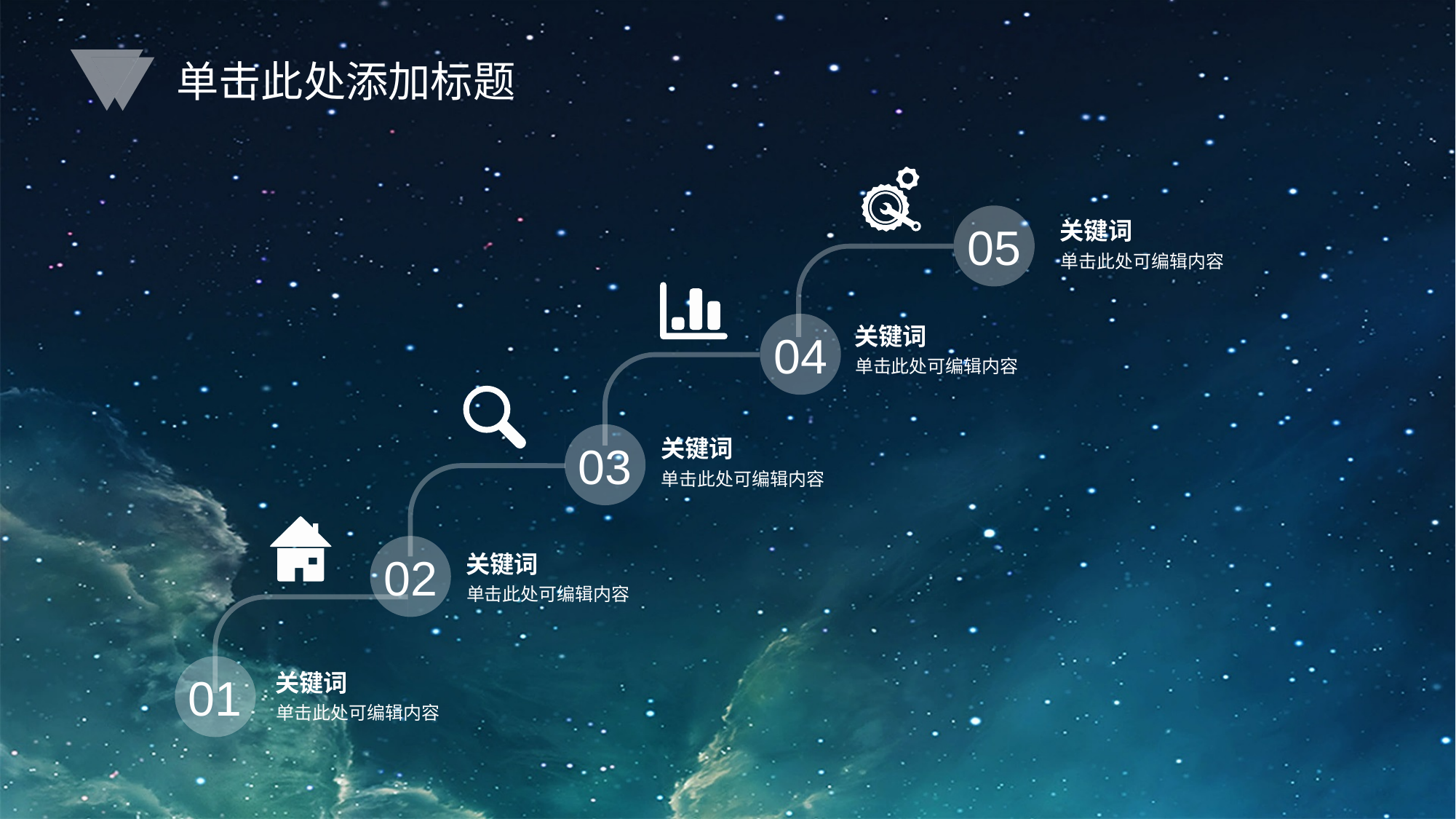

单击此处添加标题

05

关键词
单击此处可编辑内容

04
关键词

单击此处可编辑内容

03
关键词

单击此处可编辑内容

02
关键词

单击此处可编辑内容
01
关键词
单击此处可编辑内容